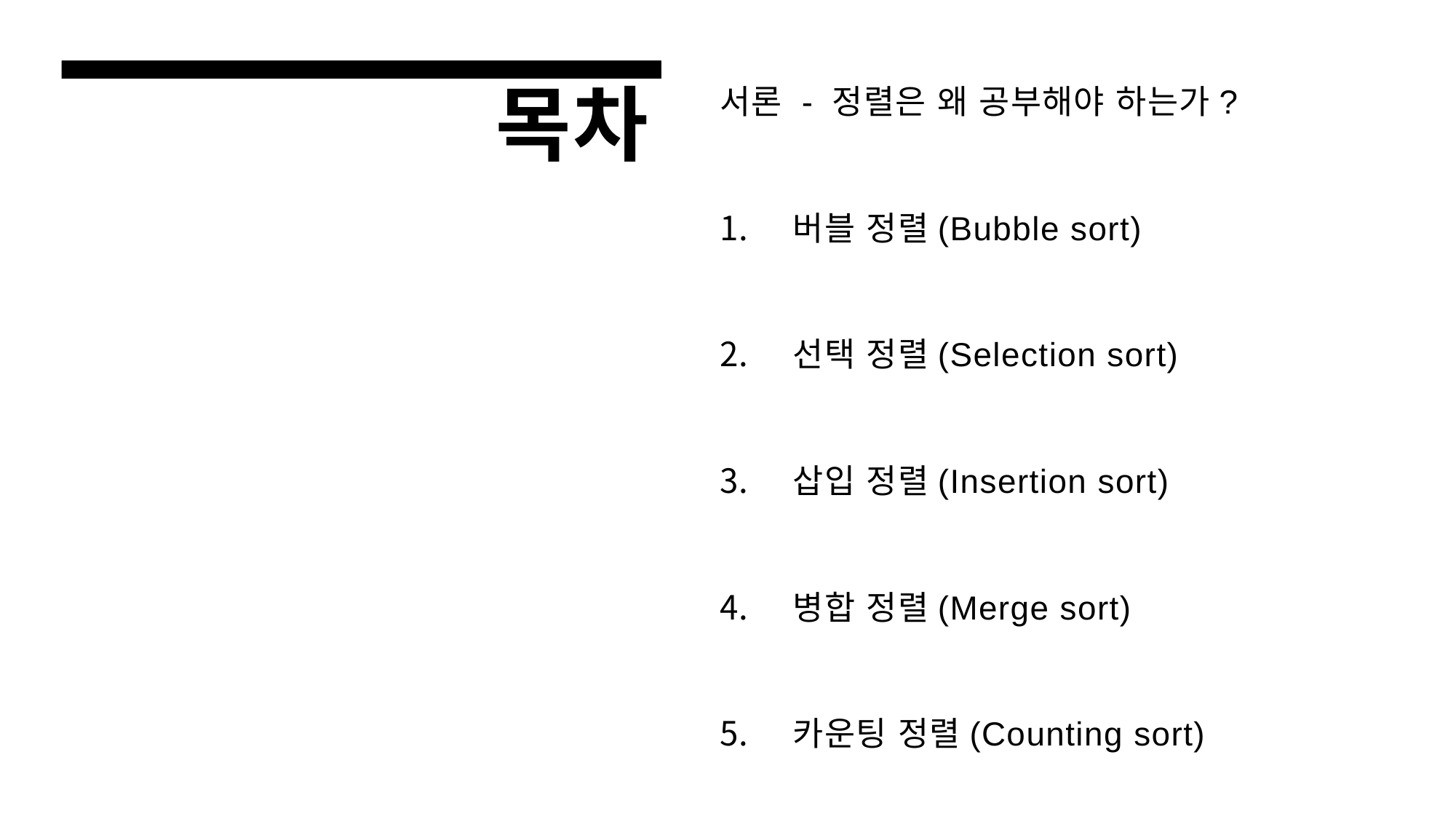

# 목차
서론 - 정렬은 왜 공부해야 하는가?

 버블 정렬(Bubble sort)

 선택 정렬(Selection sort)

 삽입 정렬(Insertion sort)

 병합 정렬(Merge sort)

 카운팅 정렬(Counting sort)